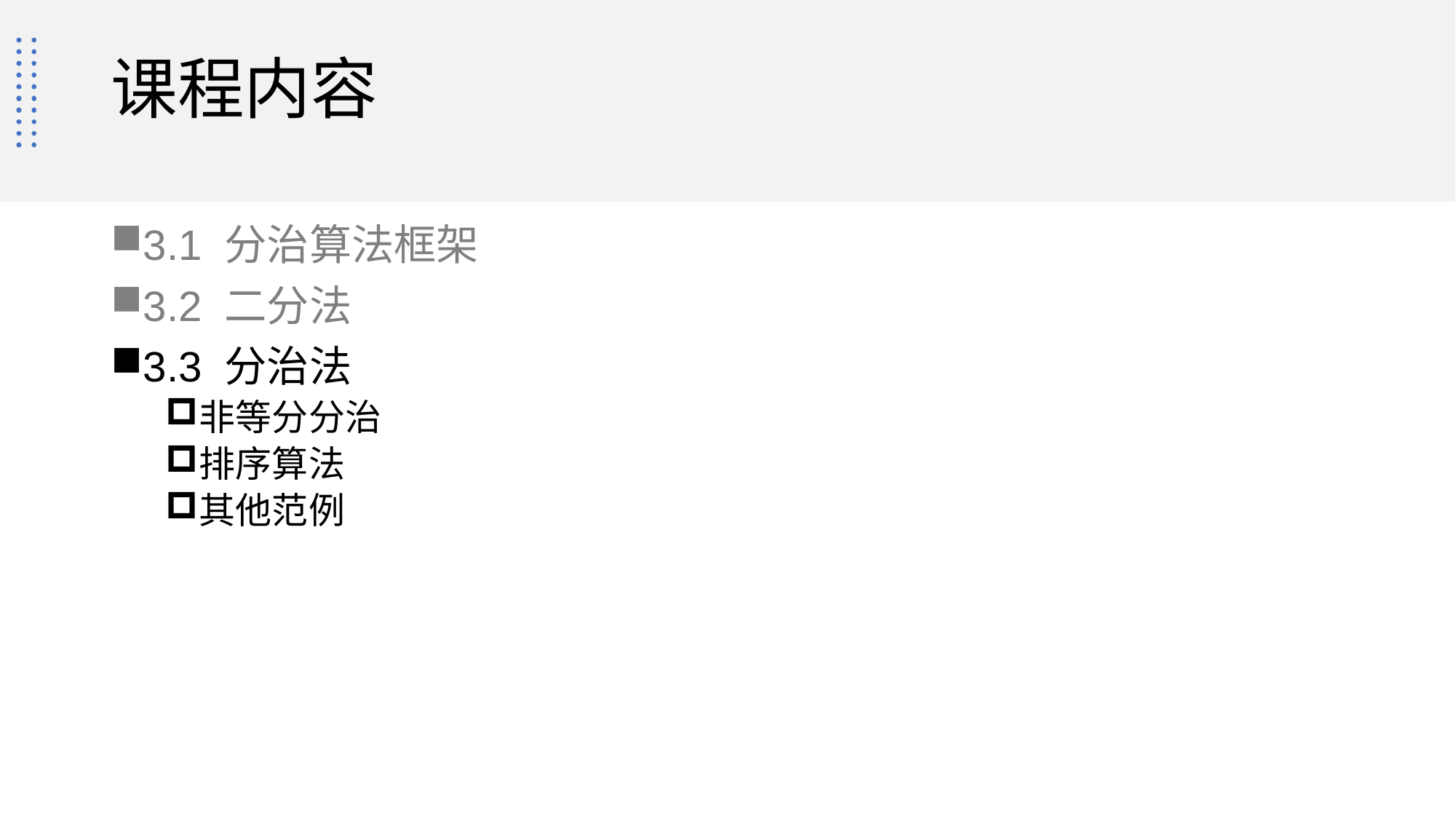

# 课程内容
3.1 分治算法框架
3.2 二分法
3.3 分治法
非等分分治
排序算法
其他范例